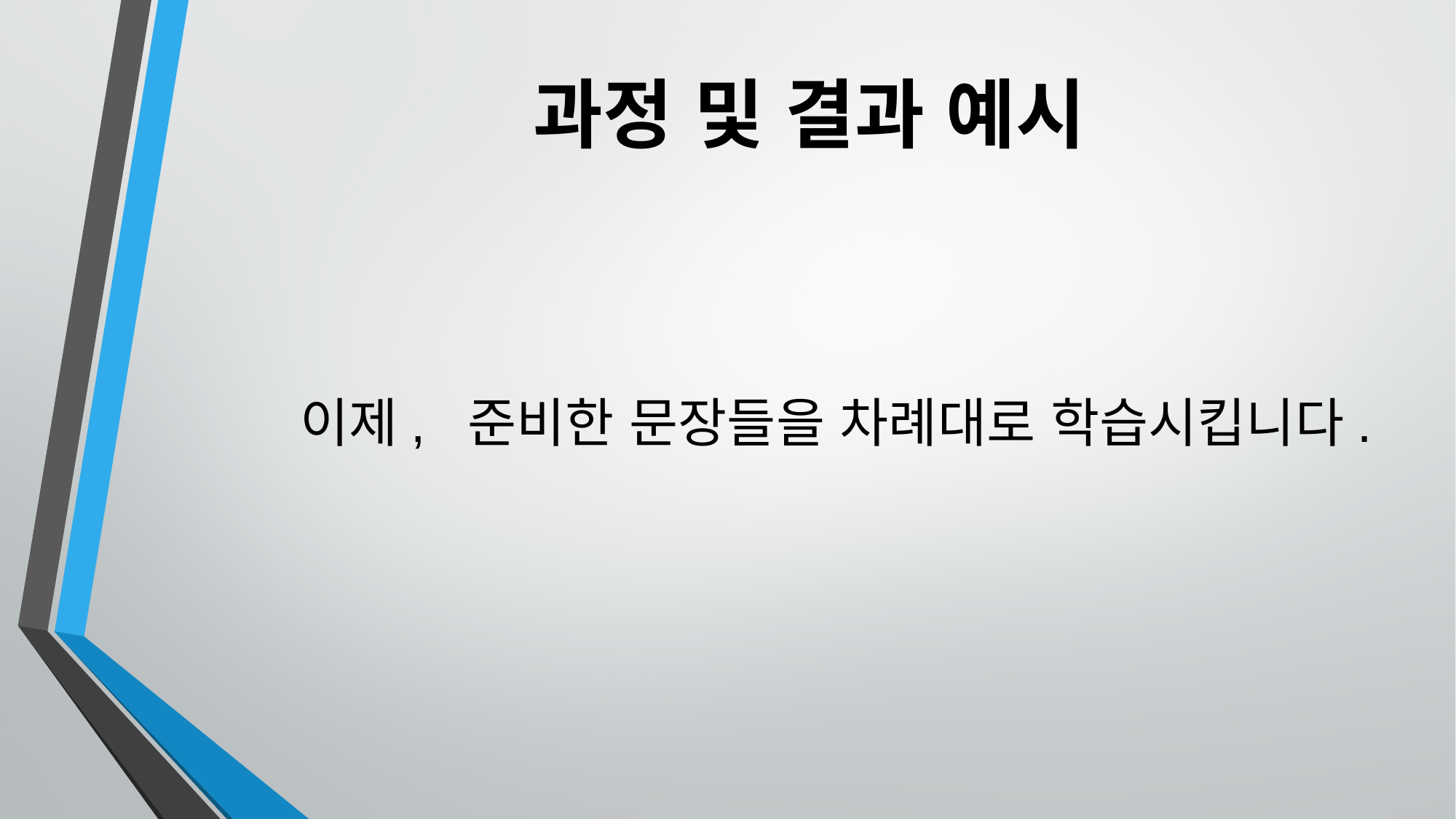

# 과정 및 결과 예시

이제,  준비한 문장들을 차례대로 학습시킵니다.